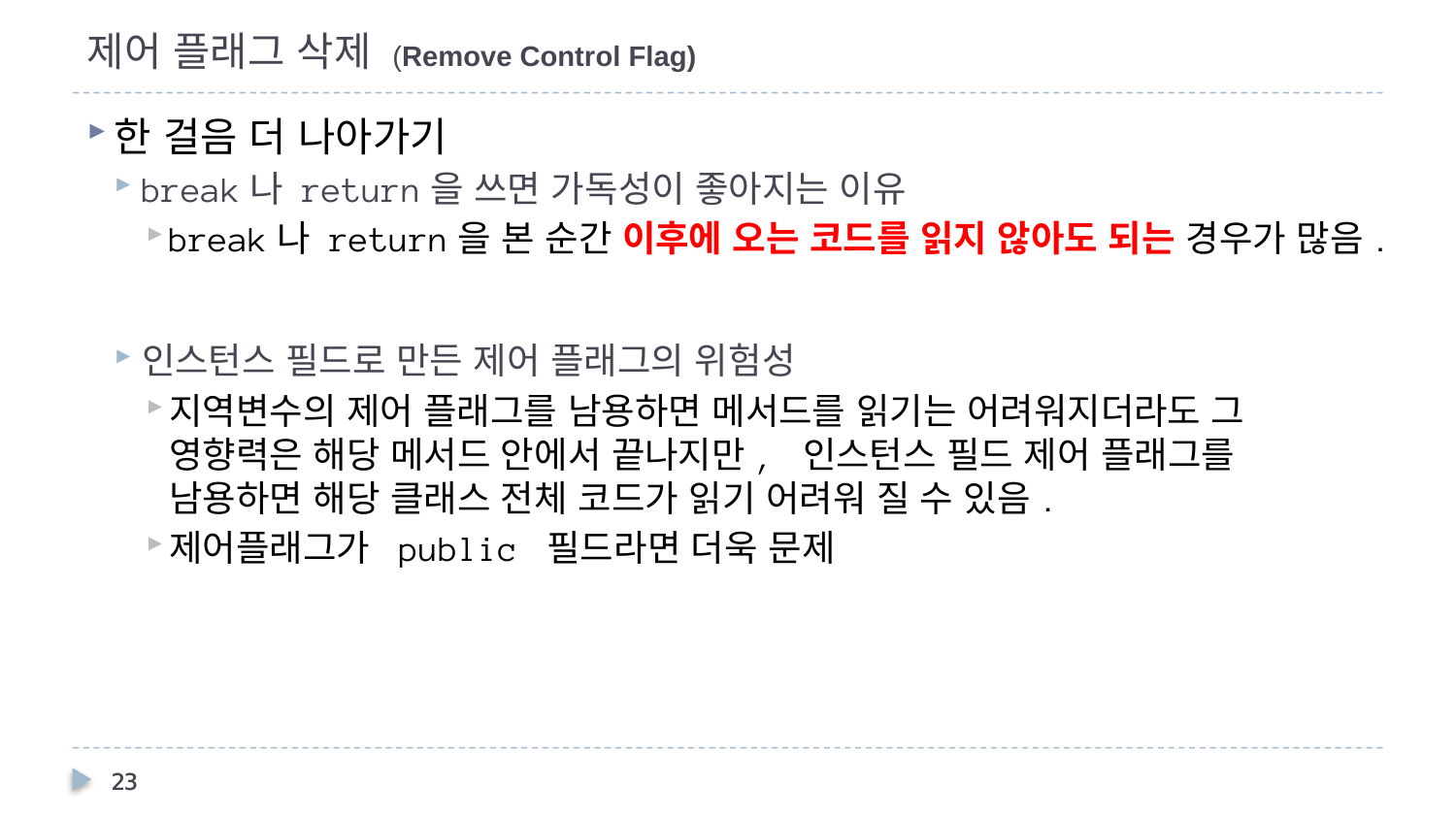

# 제어 플래그 삭제 (Remove Control Flag)
한 걸음 더 나아가기
break나 return을 쓰면 가독성이 좋아지는 이유
break나 return을 본 순간 이후에 오는 코드를 읽지 않아도 되는 경우가 많음.

인스턴스 필드로 만든 제어 플래그의 위험성
지역변수의 제어 플래그를 남용하면 메서드를 읽기는 어려워지더라도 그 영향력은 해당 메서드 안에서 끝나지만, 인스턴스 필드 제어 플래그를 남용하면 해당 클래스 전체 코드가 읽기 어려워 질 수 있음.
제어플래그가  public 필드라면 더욱 문제
23